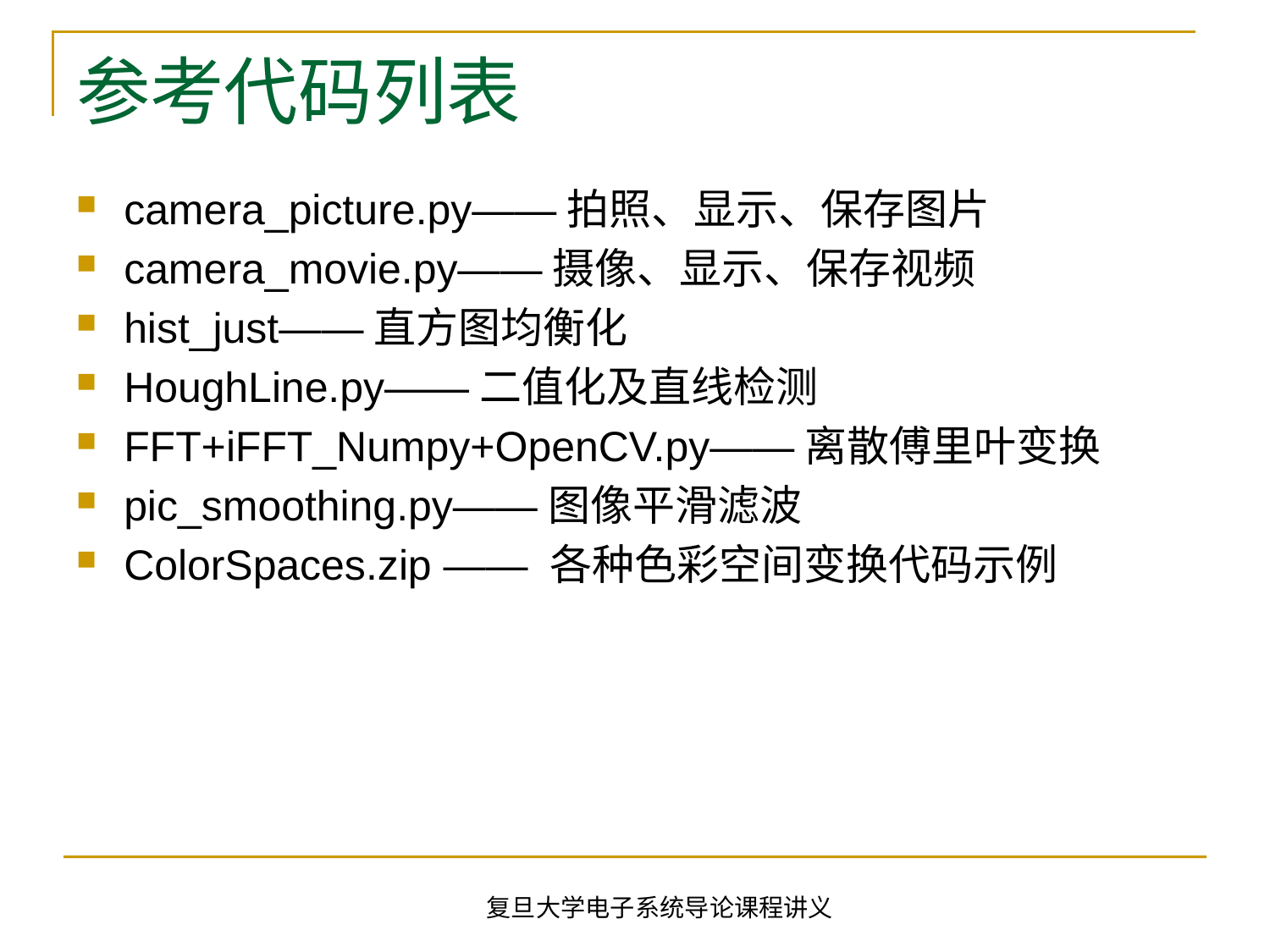

# 参考代码列表
camera_picture.py——拍照、显示、保存图片
camera_movie.py——摄像、显示、保存视频
hist_just——直方图均衡化
HoughLine.py——二值化及直线检测
FFT+iFFT_Numpy+OpenCV.py——离散傅里叶变换
pic_smoothing.py——图像平滑滤波
ColorSpaces.zip —— 各种色彩空间变换代码示例